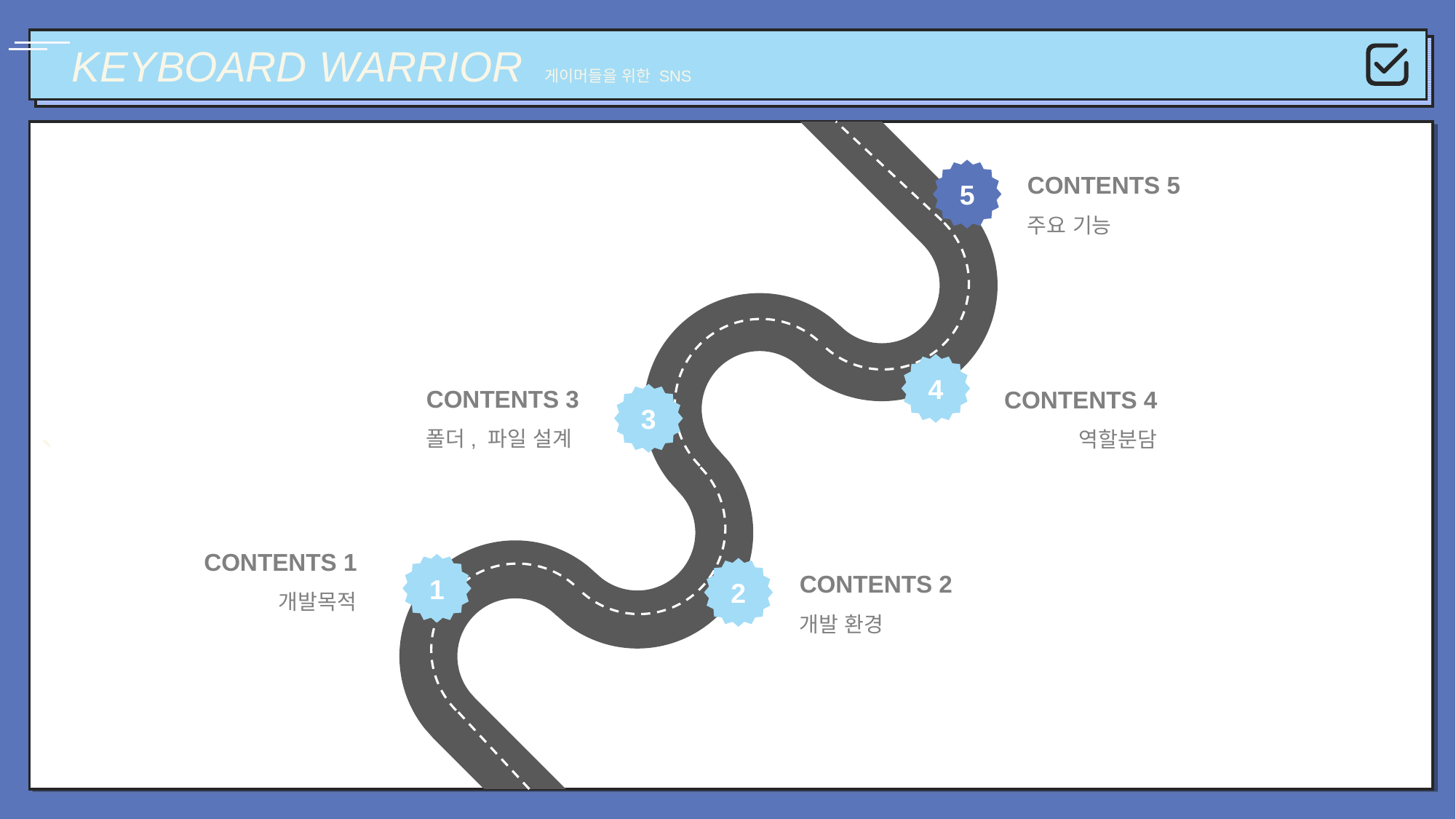

KEYBOARD WARRIOR 게이머들을 위한 SNS

`

CONTENTS 5
주요 기능
5
4
CONTENTS 3
폴더, 파일 설계
CONTENTS 4
역할분담
3
CONTENTS 1
개발목적
CONTENTS 2
개발 환경
1
2